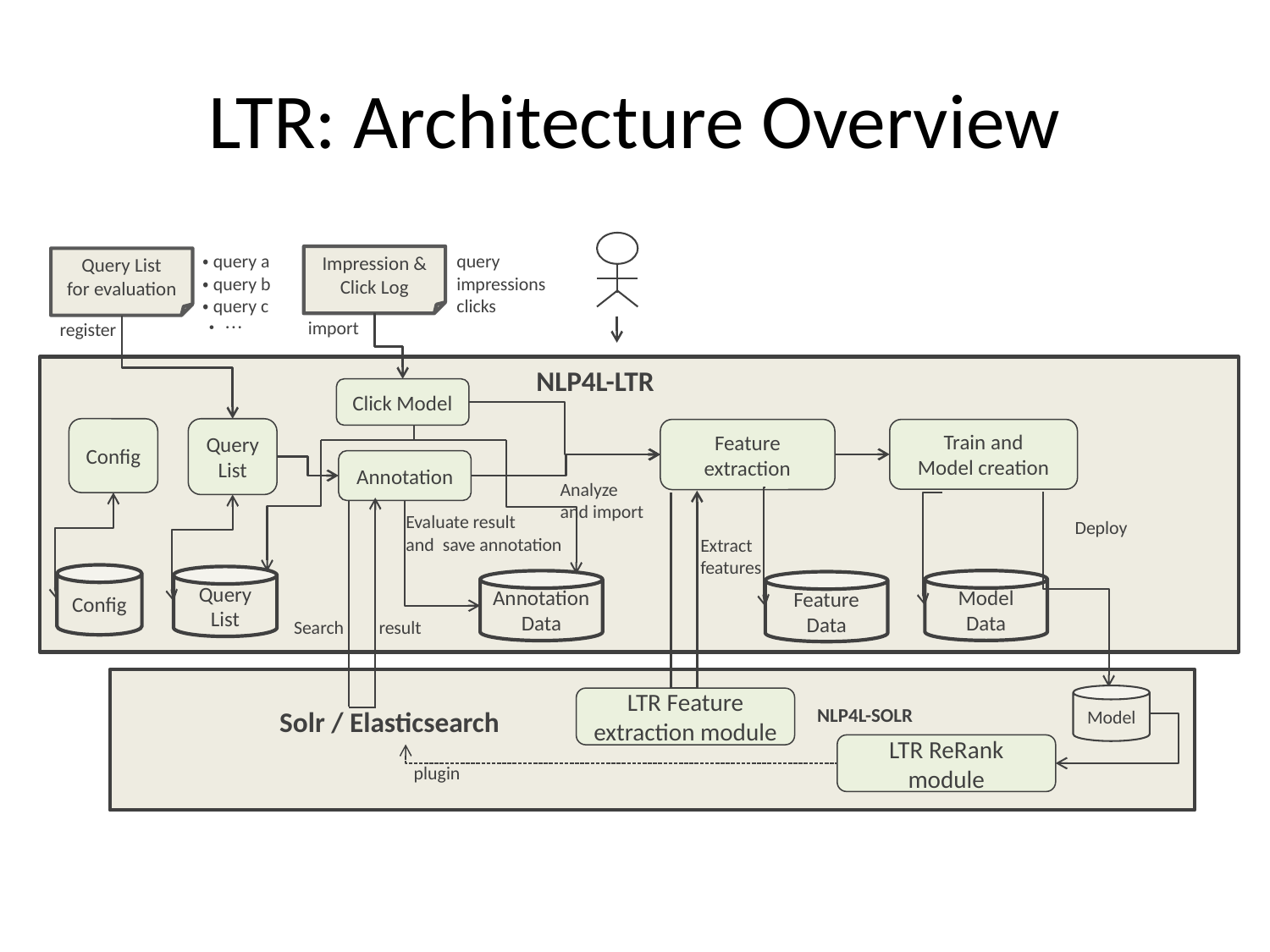

# LTR: Architecture Overview

・query a
・query b
・query c
・ …
query
impressions
clicks
Impression & Click Log
Query List
for evaluation
import
register

NLP4L-LTR
Click Model
Config
Query
List
Feature
extraction
Train and
Model creation
Annotation
Analyze
and import
Evaluate result
and  save annotation
Deploy
Extract
features
Config
Query
List
Model
Data
Annotation
Data
Feature
Data
result
Search

Model
LTR Feature extraction module
NLP4L-SOLR
Solr / Elasticsearch
LTR ReRank module
plugin